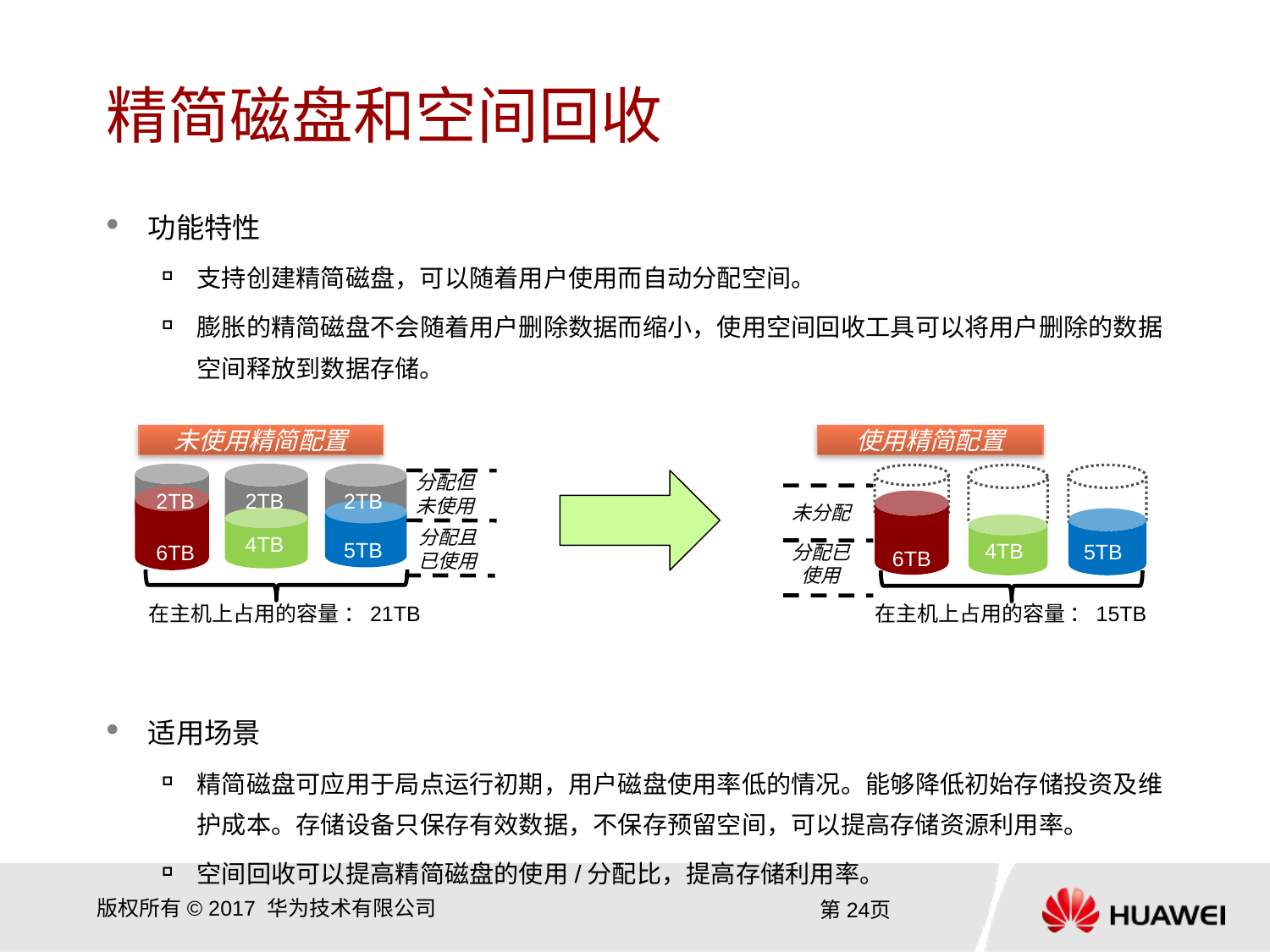

# 精简磁盘和空间回收
功能特性
支持创建精简磁盘，可以随着用户使用而自动分配空间。
膨胀的精简磁盘不会随着用户删除数据而缩小，使用空间回收工具可以将用户删除的数据空间释放到数据存储。

适用场景
精简磁盘可应用于局点运行初期，用户磁盘使用率低的情况。能够降低初始存储投资及维护成本。存储设备只保存有效数据，不保存预留空间，可以提高存储资源利用率。
空间回收可以提高精简磁盘的使用/分配比，提高存储利用率。

未使用精简配置

分配但未使用

2TB
2TB
2TB

4TB
5TB
6TB
在主机上占用的容量 ：21TB
使用精简配置

4TB
5TB
6TB
在主机上占用的容量 ：15TB
未分配
分配已使用

分配且已使用